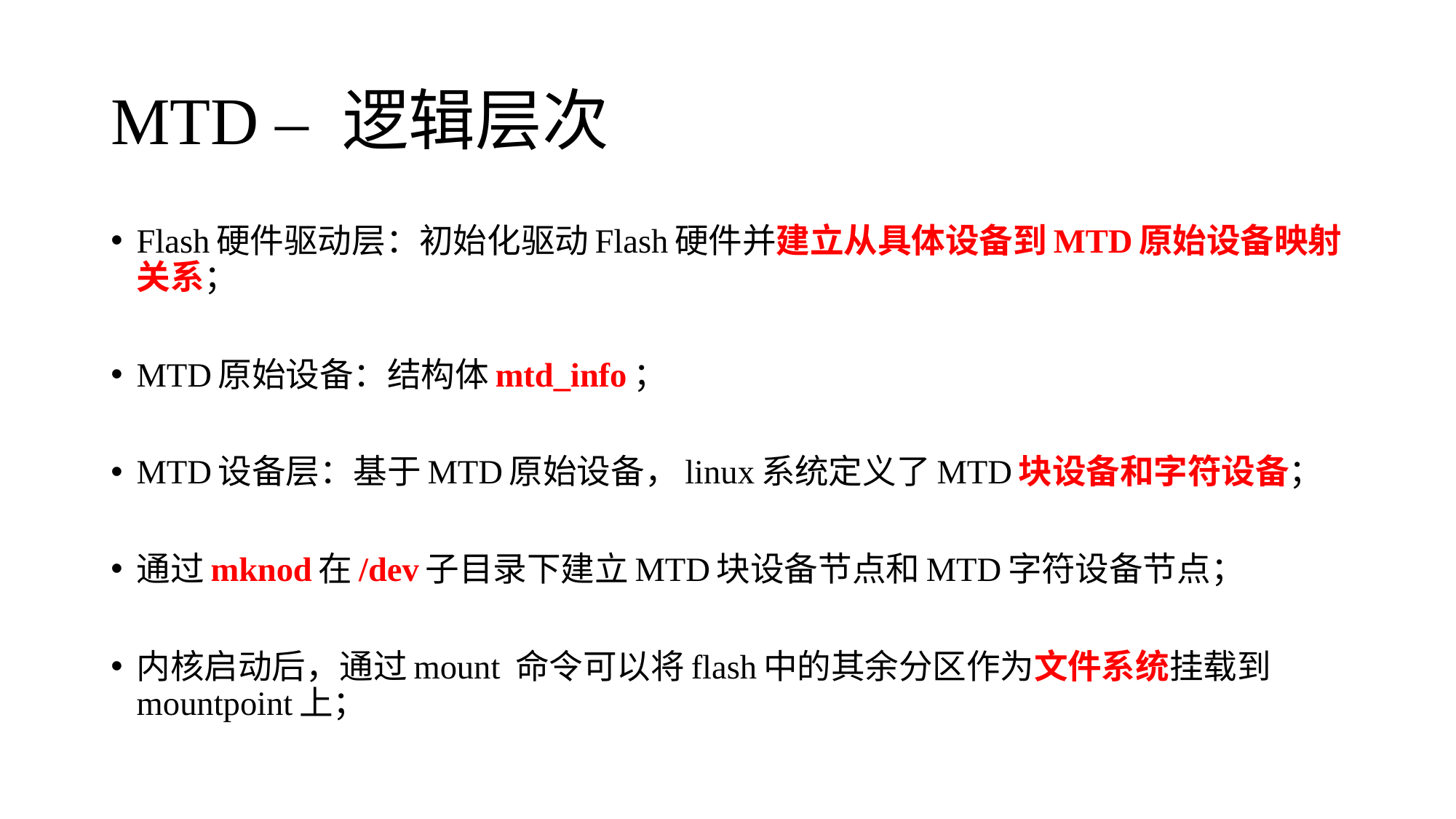

# MTD – 逻辑层次
Flash硬件驱动层：初始化驱动Flash硬件并建立从具体设备到MTD原始设备映射关系；

MTD原始设备：结构体mtd_info；

MTD设备层：基于MTD原始设备，linux系统定义了MTD块设备和字符设备；

通过mknod在/dev子目录下建立MTD块设备节点和MTD字符设备节点；

内核启动后，通过mount 命令可以将flash中的其余分区作为文件系统挂载到mountpoint上；